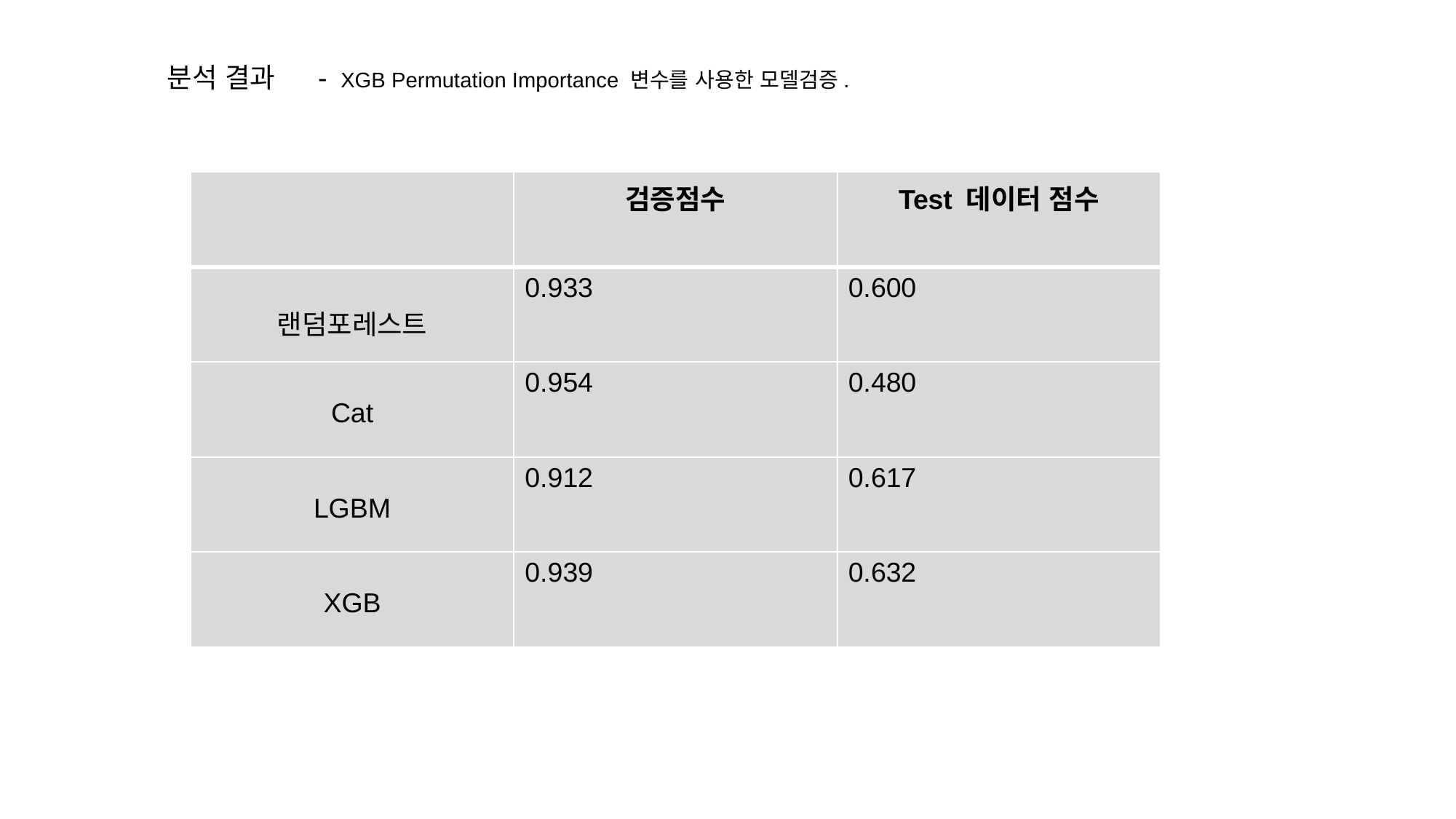

분석 결과
-  XGB Permutation Importance 변수를 사용한 모델검증.
|  | 검증점수 | Test 데이터 점수 |
| --- | --- | --- |
| 랜덤포레스트 | 0.933 | 0.600 |
| Cat | 0.954 | 0.480 |
| LGBM | 0.912 | 0.617 |
| XGB | 0.939 | 0.632 |